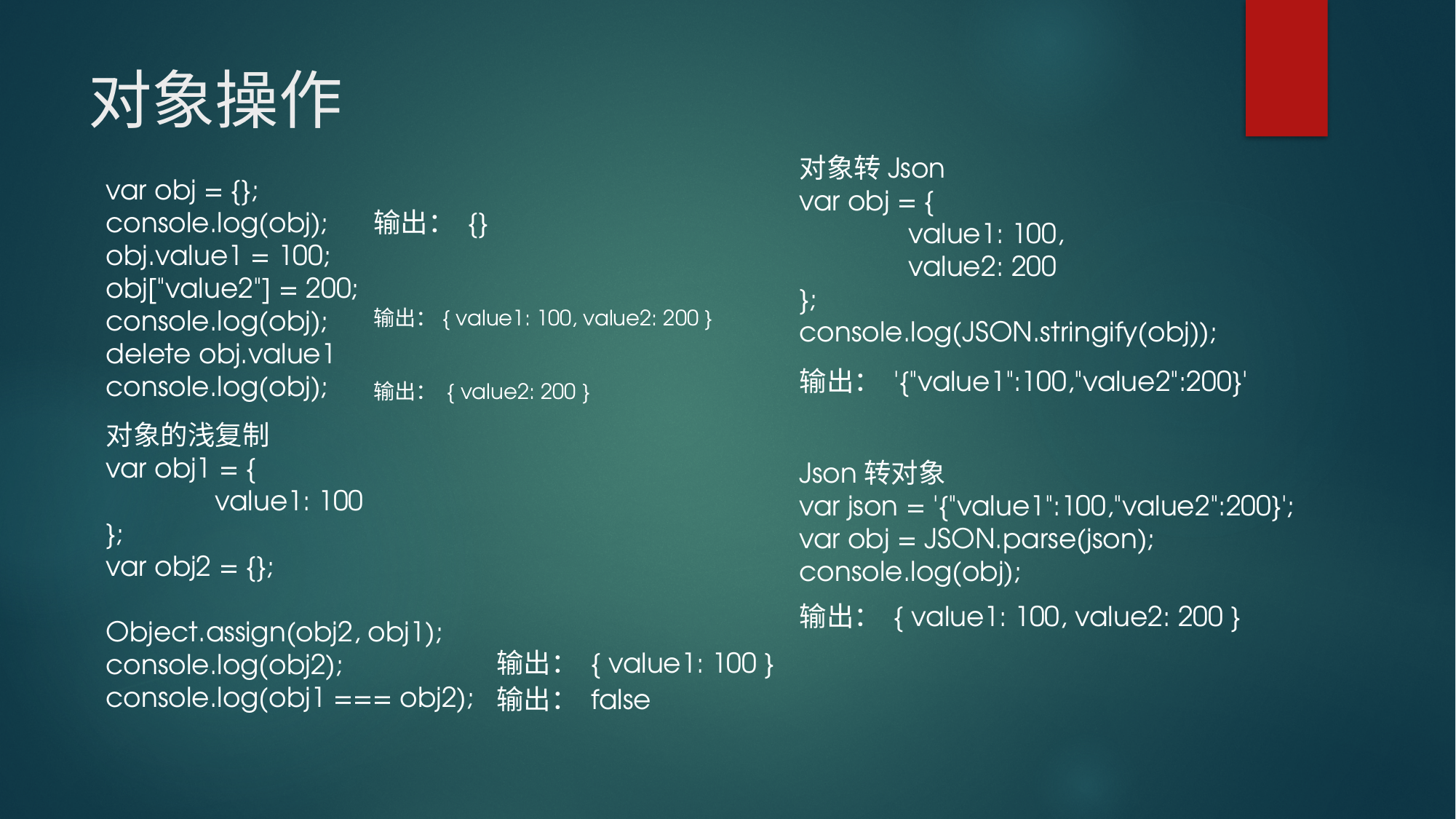

# 对象操作
对象转Json
var obj = {
	value1: 100,
	value2: 200
};
console.log(JSON.stringify(obj));
var obj = {};
console.log(obj);
obj.value1 = 100;
obj["value2"] = 200;
console.log(obj);
delete obj.value1
console.log(obj);

输出： {}
输出：{ value1: 100, value2: 200 }
输出： '{"value1":100,"value2":200}'
输出： { value2: 200 }
对象的浅复制
var obj1 = {
	value1: 100
};
var obj2 = {};
Object.assign(obj2, obj1);
console.log(obj2);
console.log(obj1 === obj2);
Json转对象
var json = '{"value1":100,"value2":200}';
var obj = JSON.parse(json);
console.log(obj);
输出： { value1: 100, value2: 200 }
输出： { value1: 100 }
输出： false